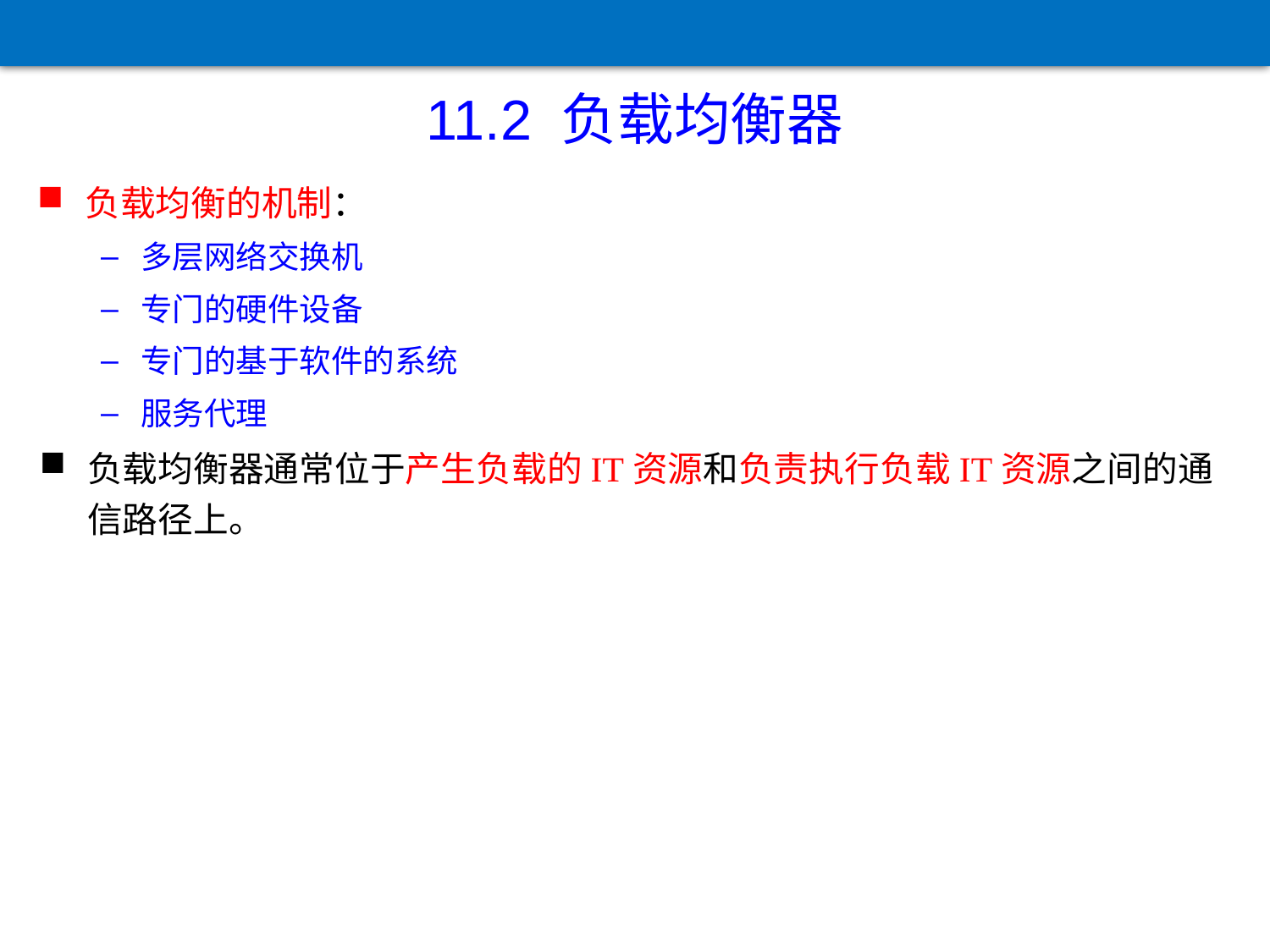

11.2 负载均衡器
负载均衡的机制：
多层网络交换机
专门的硬件设备
专门的基于软件的系统
服务代理
负载均衡器通常位于产生负载的IT资源和负责执行负载IT资源之间的通信路径上。
10